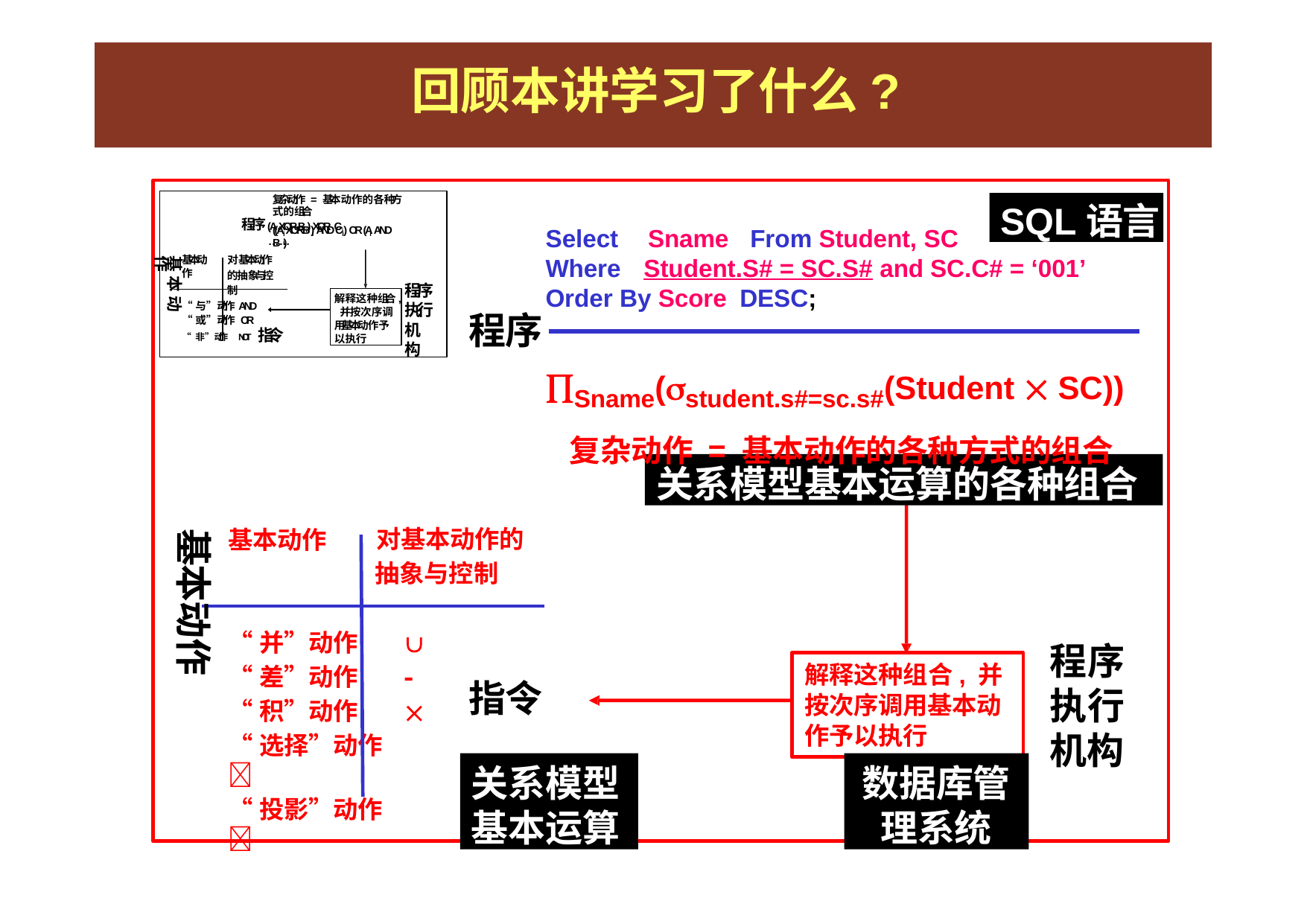

# 回顾本讲学习了什么?

复杂动作 = 基本动作的各种方式的组合
程 序 (Ai XOR Bi) XOR Ci
SQL语言
Select	Sname	From Student, SC
Where	Student.S# = SC.S# and SC.C# = ‘001’
((A XOR B ) AND C ) OR (A AND B )
……
对基本动作的 抽象与控制
i	i	i	i	i

基本动作
基 本 动 作

程序 执行 机构
Order By Score DESC;
解释这种组合, 并 按次序调用基本动 作予以执行

“与”动作	AND
“或”动作	OR
“非”动作	NOT 指 令
程序

∏Sname(σstudent.s#=sc.s#(Student × SC))
复杂动作 = 基本动作的各种方式的组合
关系模型基本运算的各种组合

对基本动作的 抽象与控制
基本动作
基本动作

“并”动作
“差”动作
“积”动作
“选择”动作	σ
“投影”动作	∏
∪
程序 执行 机构

−
×
解释这种组合, 并 按次序调用基本动 作予以执行
指令

关系模型 基本运算
数据库管 理系统